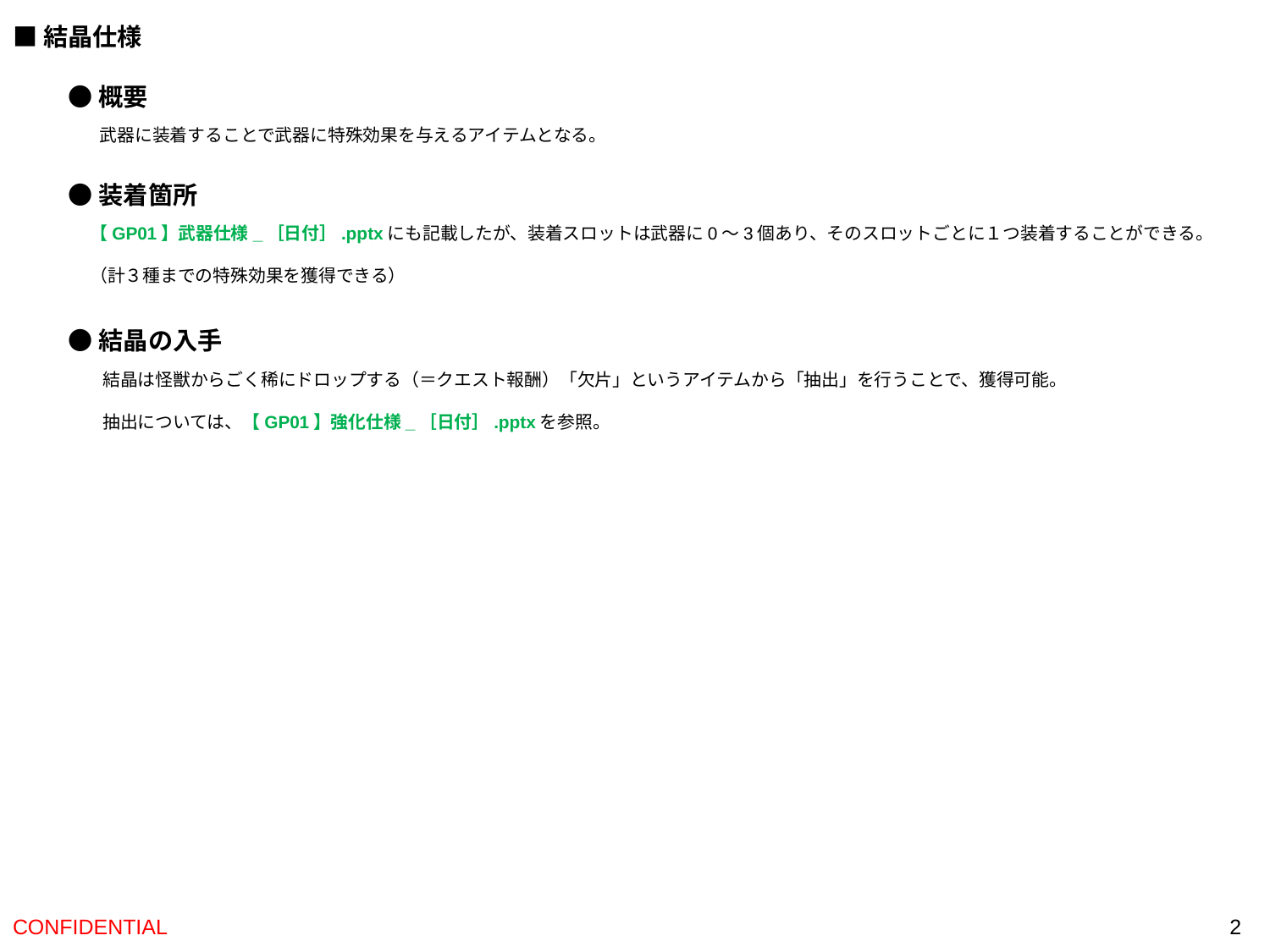

■結晶仕様
●概要
武器に装着することで武器に特殊効果を与えるアイテムとなる。
●装着箇所
【GP01】武器仕様_［日付］.pptxにも記載したが、装着スロットは武器に0～3個あり、そのスロットごとに１つ装着することができる。

（計３種までの特殊効果を獲得できる）
●結晶の入手
結晶は怪獣からごく稀にドロップする（＝クエスト報酬）「欠片」というアイテムから「抽出」を行うことで、獲得可能。

抽出については、【GP01】強化仕様_［日付］.pptxを参照。
2
CONFIDENTIAL